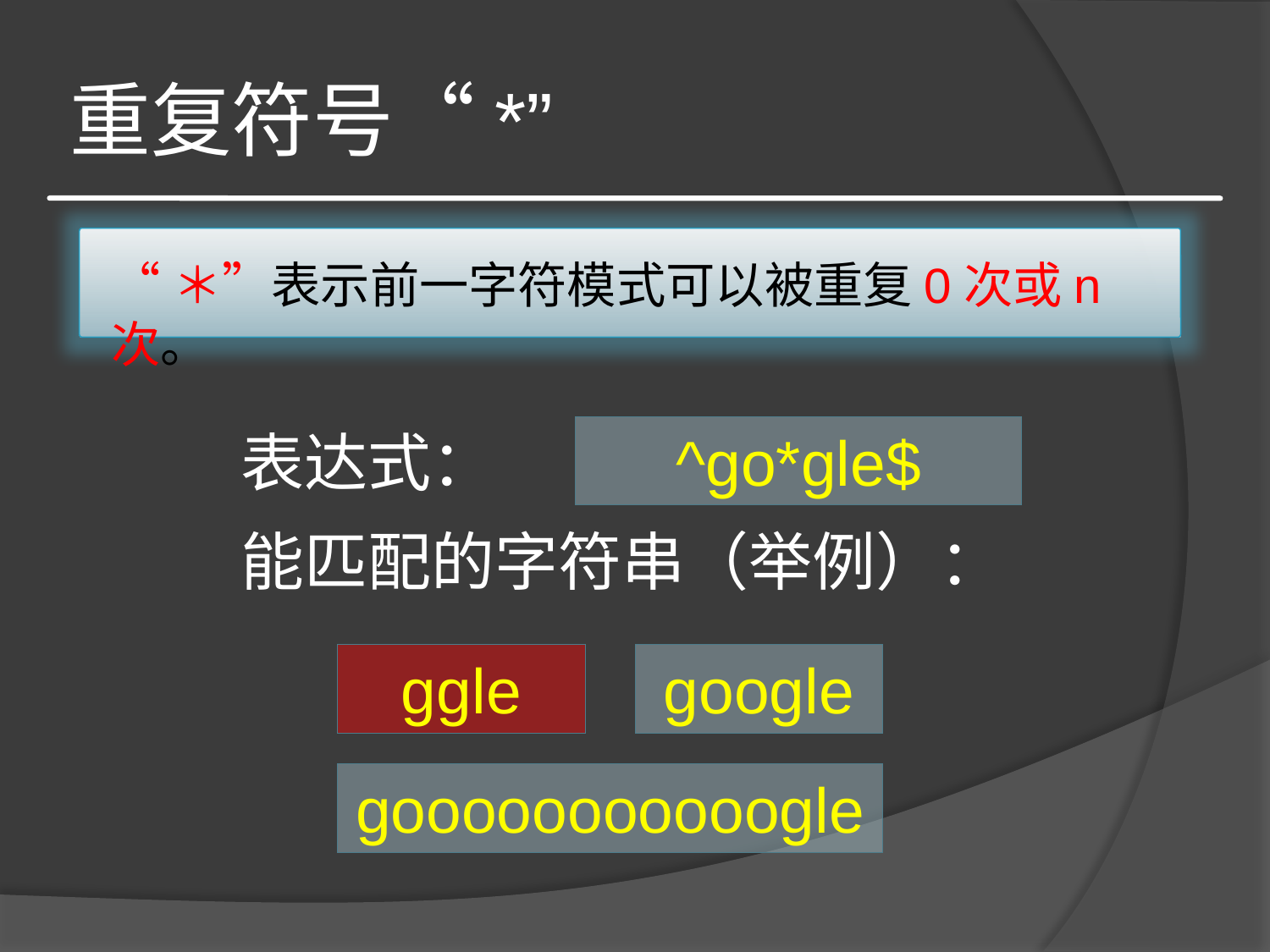

# 重复符号“*”

“＊”表示前一字符模式可以被重复0次或n次。
表达式：
^go*gle$
能匹配的字符串（举例）：
ggle
google
gooooooooooogle